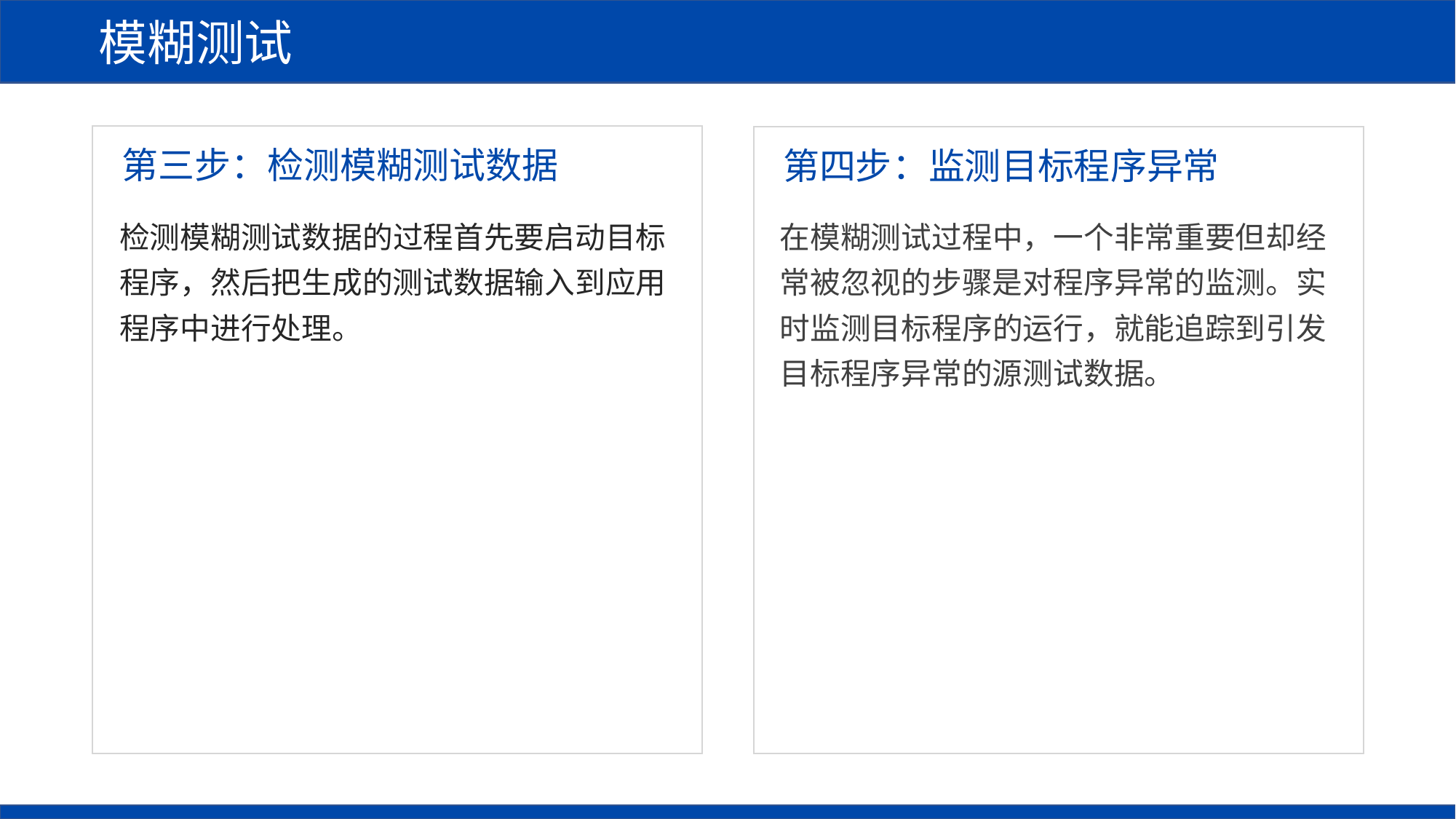

模糊测试

第三步：检测模糊测试数据
第四步：监测目标程序异常
检测模糊测试数据的过程首先要启动目标程序，然后把生成的测试数据输入到应用程序中进行处理。

在模糊测试过程中，一个非常重要但却经常被忽视的步骤是对程序异常的监测。实时监测目标程序的运行，就能追踪到引发目标程序异常的源测试数据。